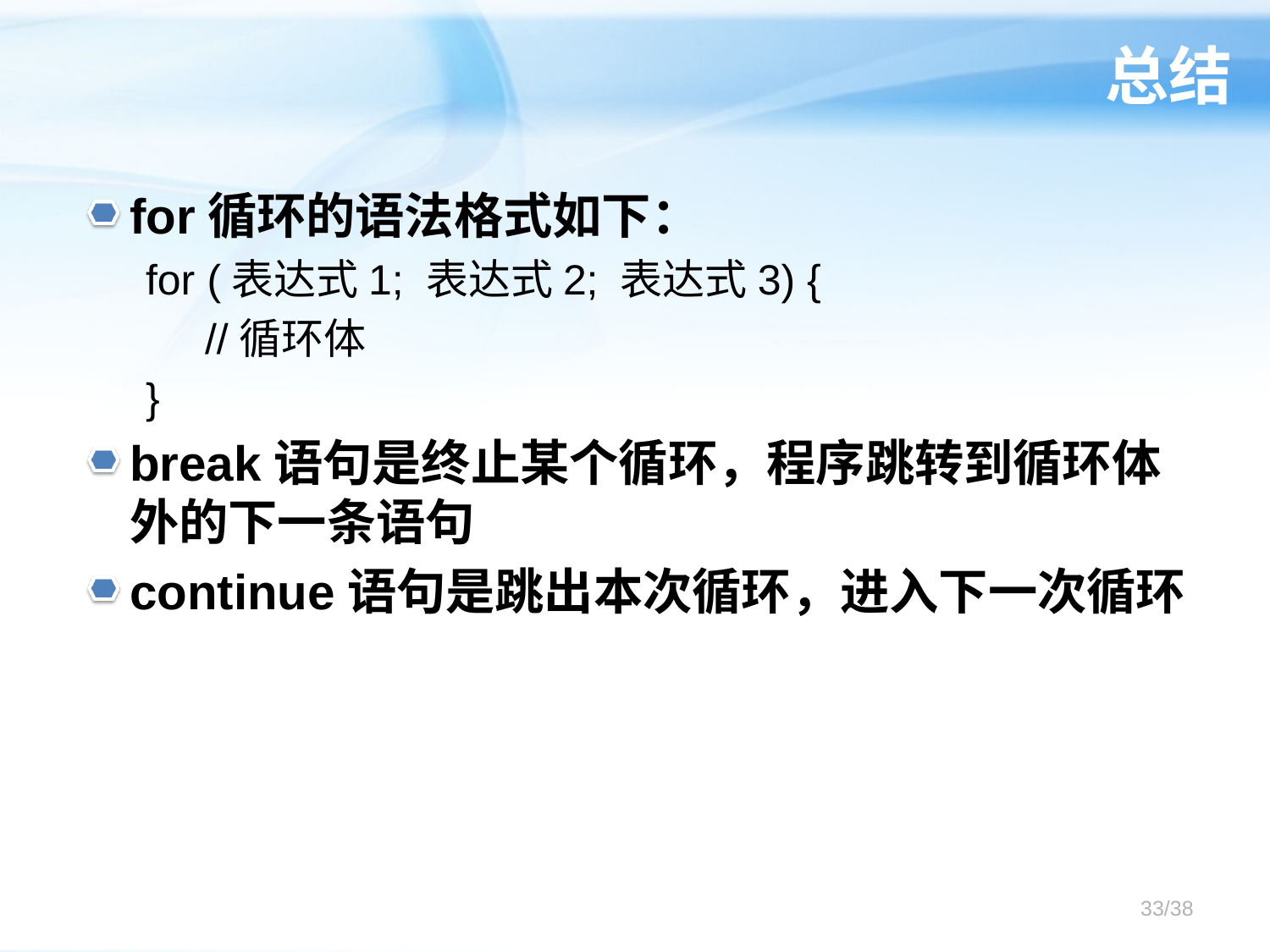

# 总结
for循环的语法格式如下：
for (表达式1; 表达式2; 表达式3) {
     //循环体
}
break语句是终止某个循环，程序跳转到循环体外的下一条语句
continue语句是跳出本次循环，进入下一次循环

33/38